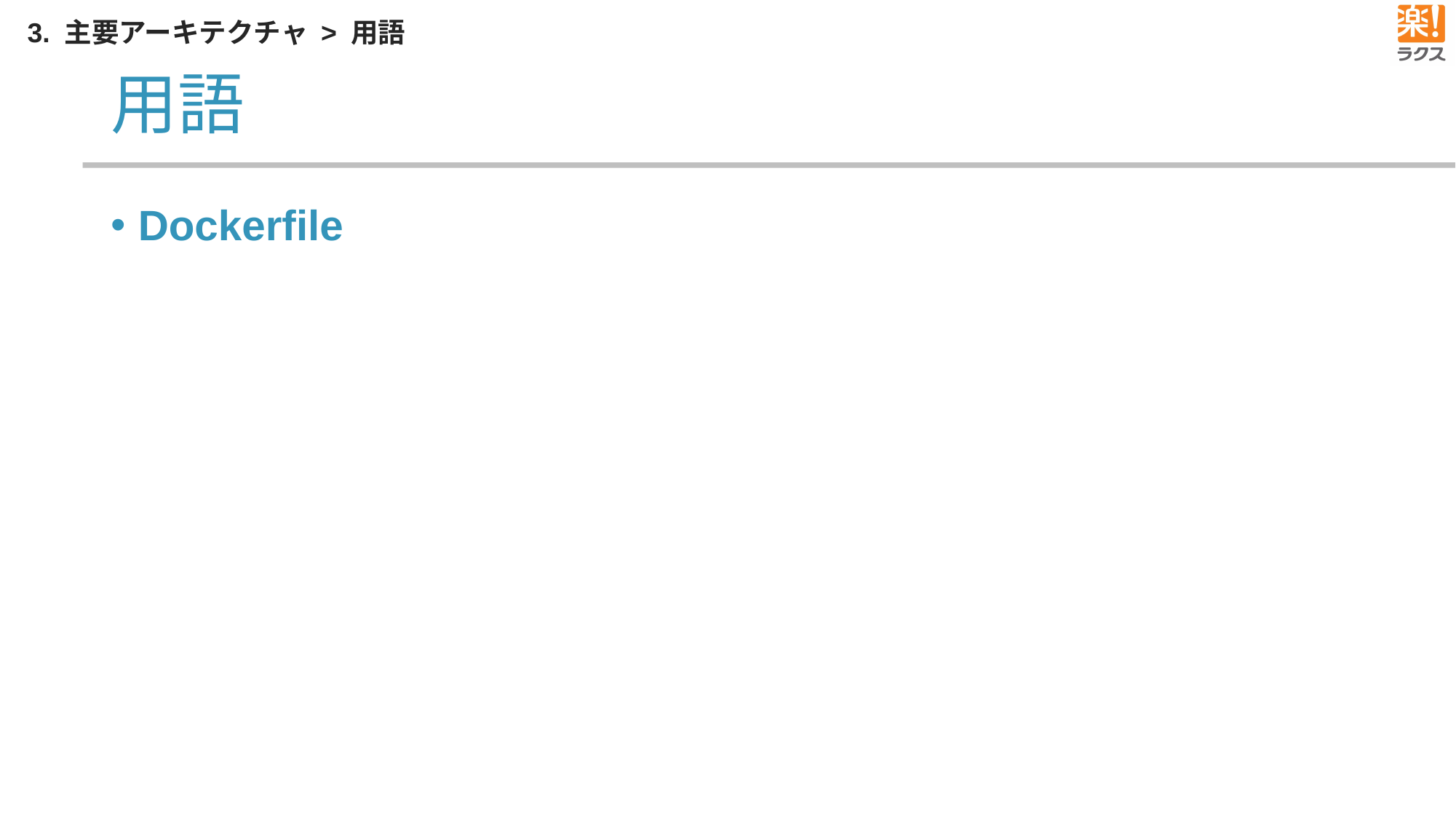

3. 主要アーキテクチャ > 用語
# 用語
Dockerfile